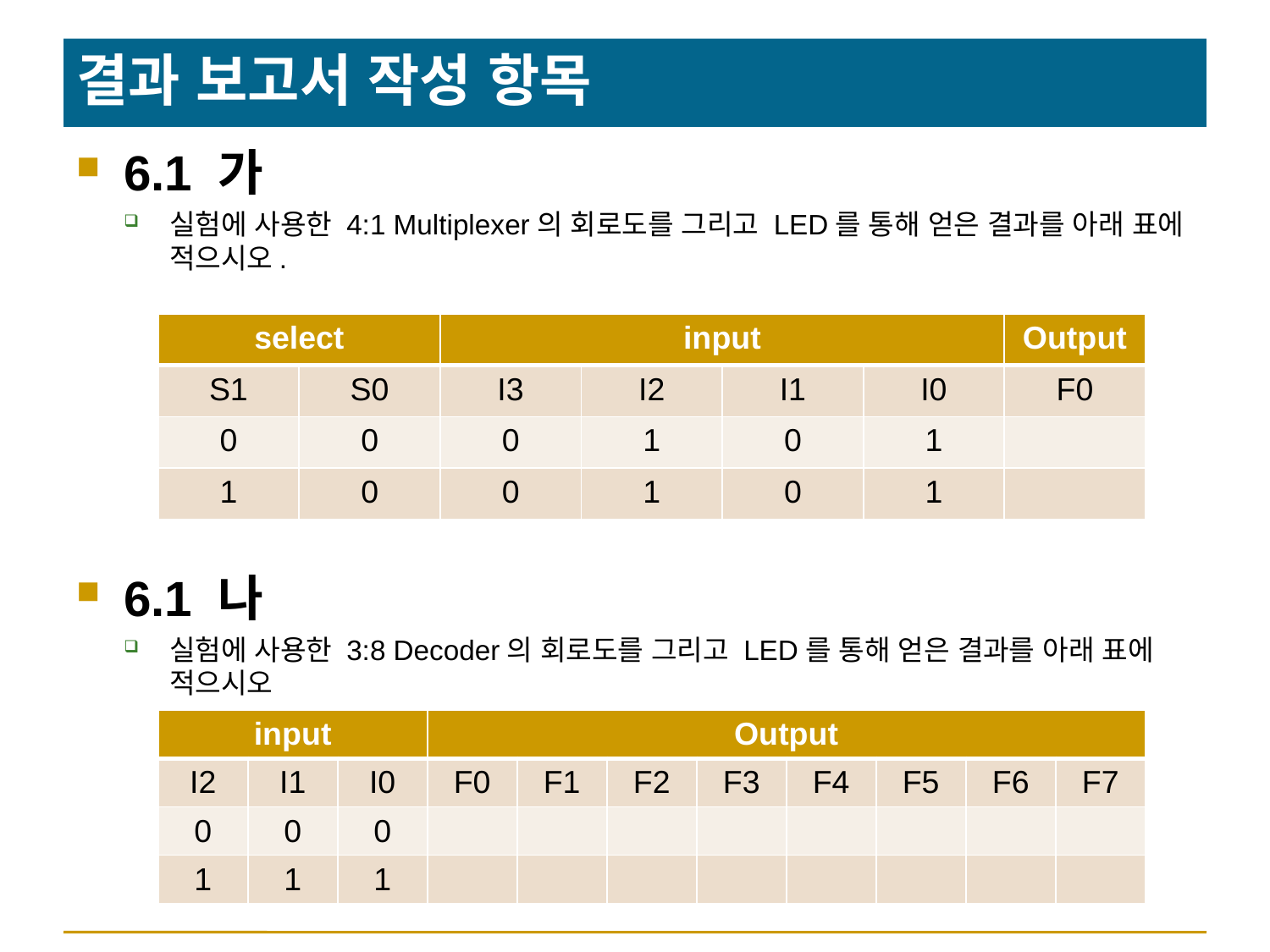

# 결과 보고서 작성 항목
6.1 가
실험에 사용한 4:1 Multiplexer의 회로도를 그리고 LED를 통해 얻은 결과를 아래 표에 적으시오.

6.1 나
실험에 사용한 3:8 Decoder의 회로도를 그리고 LED를 통해 얻은 결과를 아래 표에 적으시오
| select |  | input |  |  |  | Output |
| --- | --- | --- | --- | --- | --- | --- |
| S1 | S0 | I3 | I2 | I1 | I0 | F0 |
| 0 | 0 | 0 | 1 | 0 | 1 |  |
| 1 | 0 | 0 | 1 | 0 | 1 |  |
| input |  |  | Output |  |  |  |  |  |  |  |
| --- | --- | --- | --- | --- | --- | --- | --- | --- | --- | --- |
| I2 | I1 | I0 | F0 | F1 | F2 | F3 | F4 | F5 | F6 | F7 |
| 0 | 0 | 0 |  |  |  |  |  |  |  |  |
| 1 | 1 | 1 |  |  |  |  |  |  |  |  |